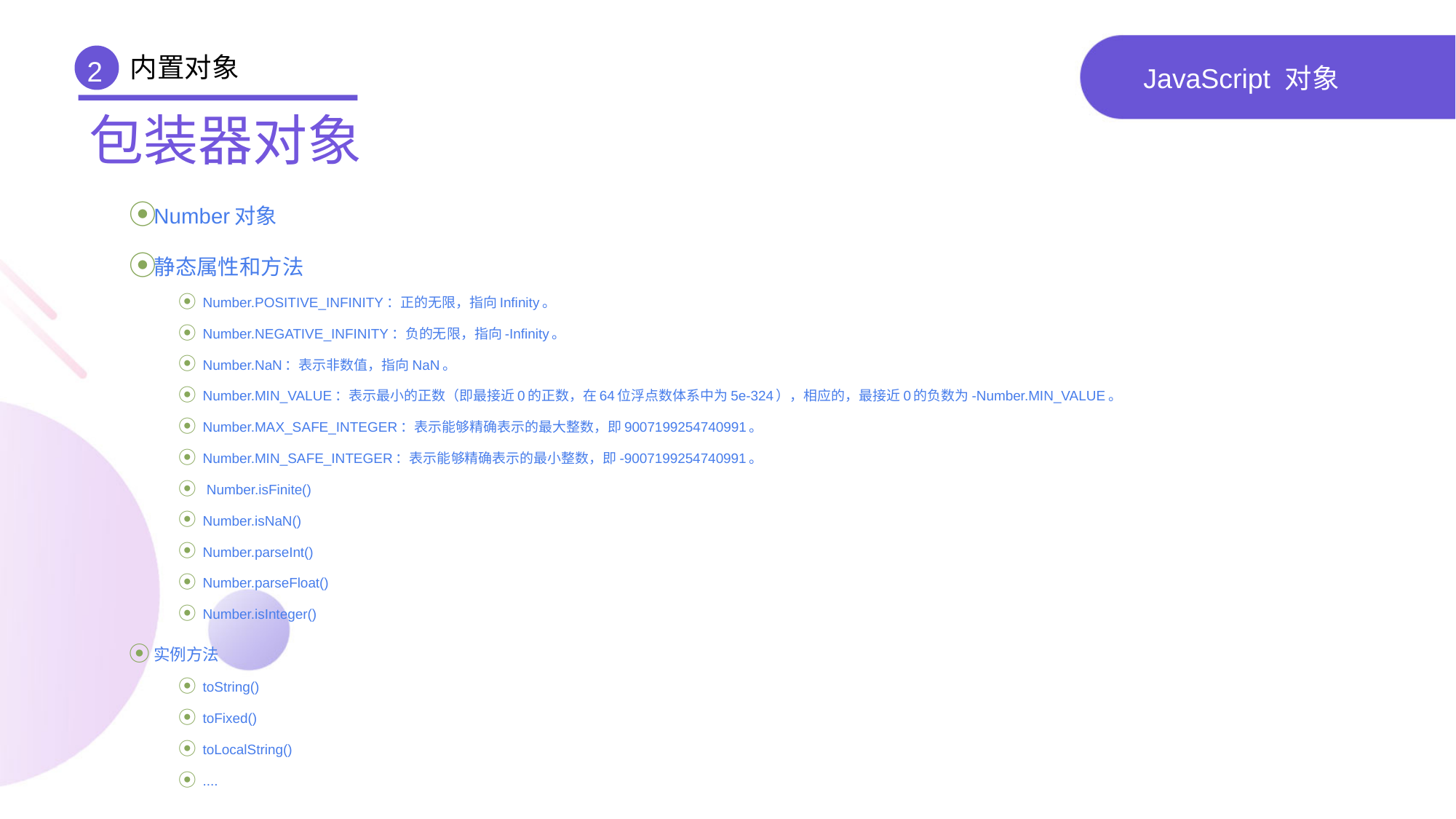

内置对象
2
# JavaScript 对象
包装器对象
Number对象
静态属性和方法
Number.POSITIVE_INFINITY：正的无限，指向Infinity。
Number.NEGATIVE_INFINITY：负的无限，指向-Infinity。
Number.NaN：表示非数值，指向NaN。
Number.MIN_VALUE：表示最小的正数（即最接近0的正数，在64位浮点数体系中为5e-324），相应的，最接近0的负数为-Number.MIN_VALUE。
Number.MAX_SAFE_INTEGER：表示能够精确表示的最大整数，即9007199254740991。
Number.MIN_SAFE_INTEGER：表示能够精确表示的最小整数，即-9007199254740991。
 Number.isFinite()
Number.isNaN()
Number.parseInt()
Number.parseFloat()
Number.isInteger()
实例方法
toString()
toFixed()
toLocalString()
....